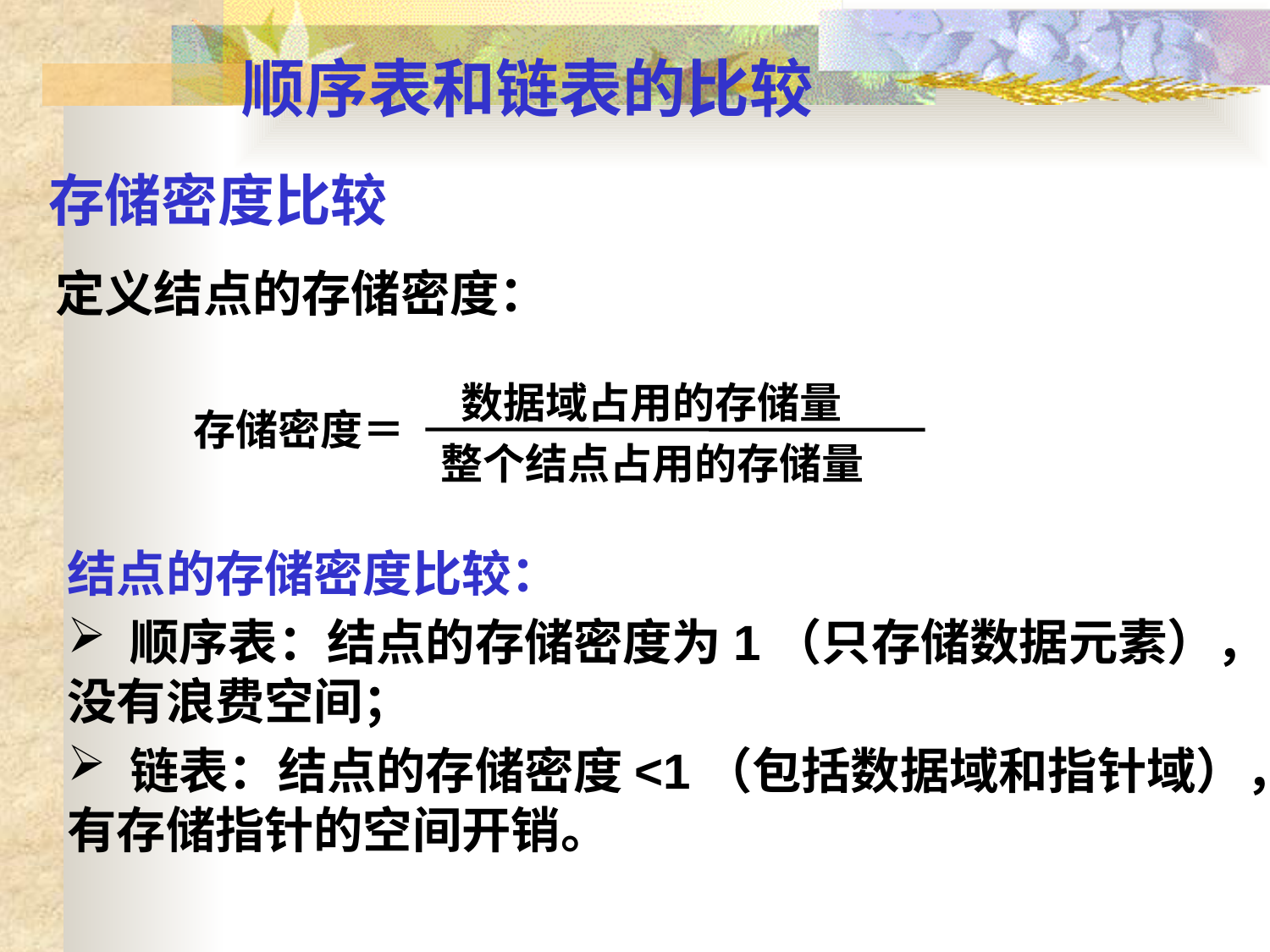

顺序表和链表的比较
存储密度比较
定义结点的存储密度：

 数据域占用的存储量
整个结点占用的存储量
存储密度＝

结点的存储密度比较：
 顺序表：结点的存储密度为1（只存储数据元素），没有浪费空间；
 链表：结点的存储密度<1（包括数据域和指针域），有存储指针的空间开销。